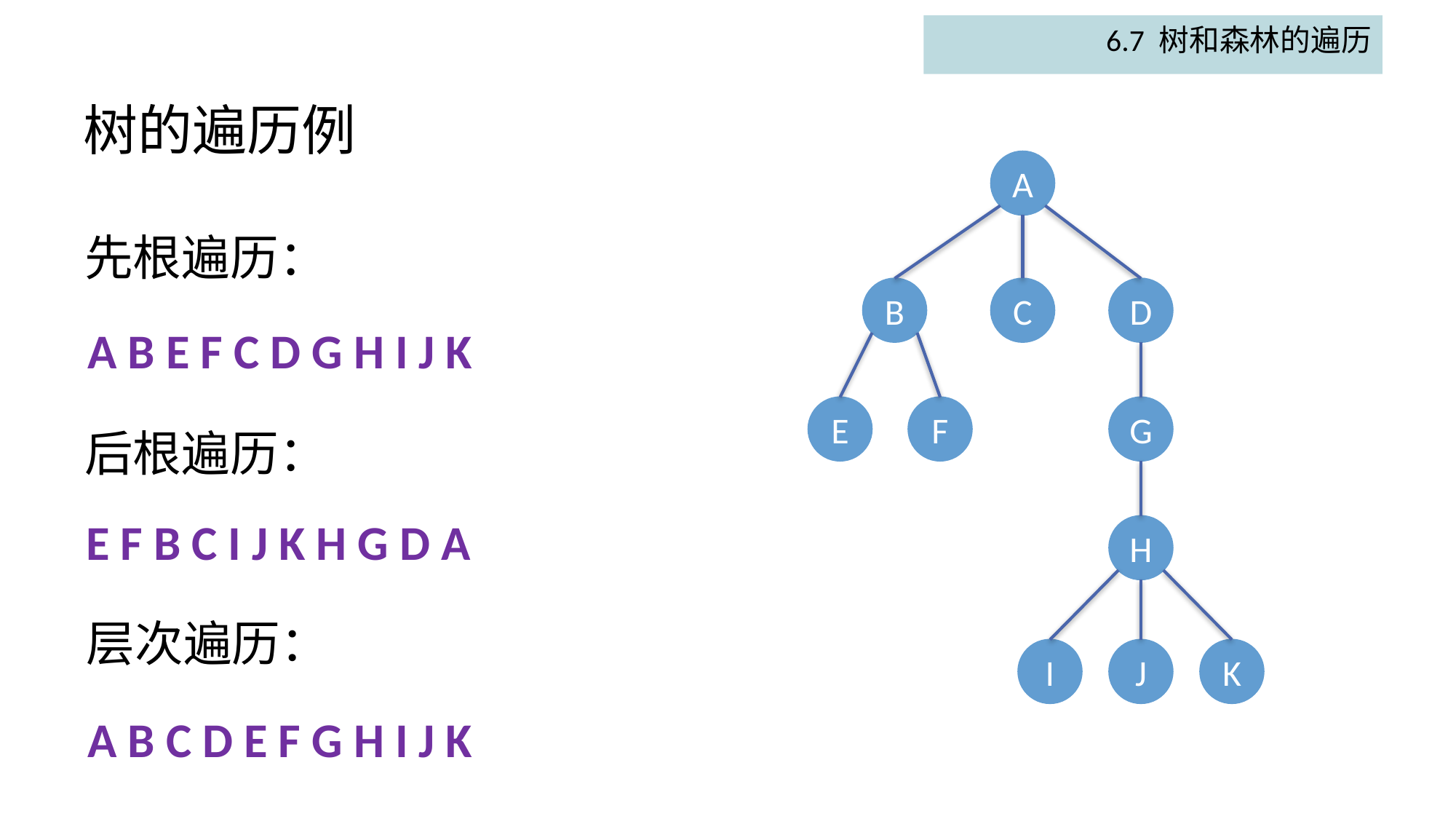

6.7 树和森林的遍历
# 树的遍历例
A
B
C
D
E
F
G
H
I
J
K
先根遍历：
A B E F C D G H I J K
后根遍历：
E F B C I J K H G D A
层次遍历：
A B C D E F G H I J K